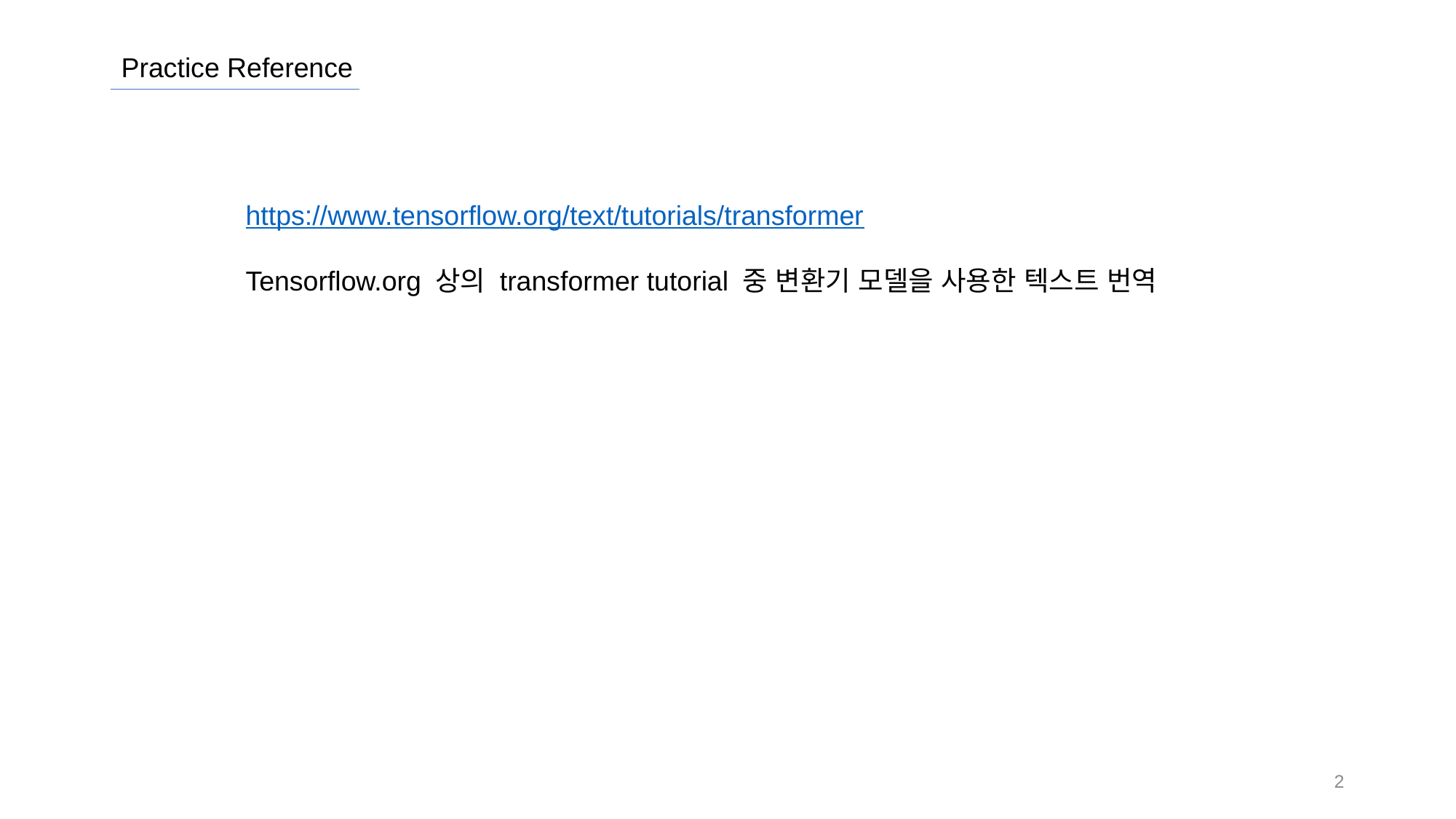

Practice Reference
https://www.tensorflow.org/text/tutorials/transformer

Tensorflow.org 상의 transformer tutorial 중 변환기 모델을 사용한 텍스트 번역
2